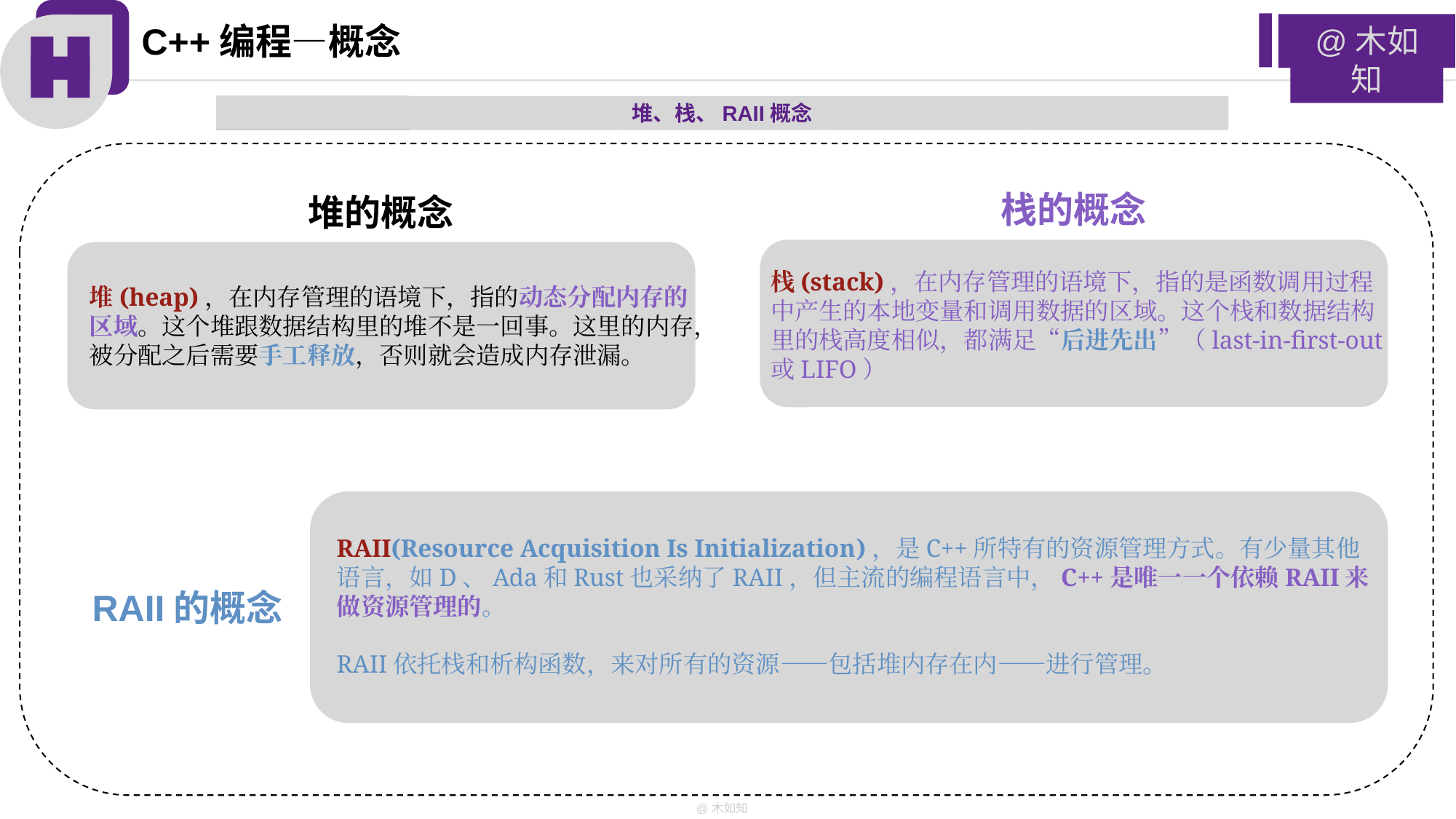

C++编程—概念

@木如知
堆
堆、栈、RAII概念
标题2
标题4
标题3
标题5

栈的概念
堆的概念

栈(stack)，在内存管理的语境下，指的是函数调用过程中产生的本地变量和调用数据的区域。这个栈和数据结构里的栈高度相似，都满足“后进先出”（last-in-first-out或LIFO）
堆(heap)，在内存管理的语境下，指的动态分配内存的区域。这个堆跟数据结构里的堆不是一回事。这里的内存，被分配之后需要手工释放，否则就会造成内存泄漏。

RAII(Resource Acquisition Is Initialization)，是C++所特有的资源管理方式。有少量其他语言，如D、Ada和Rust也采纳了RAII，但主流的编程语言中，C++是唯一一个依赖RAII来做资源管理的。

RAII依托栈和析构函数，来对所有的资源——包括堆内存在内——进行管理。
RAII的概念
@木如知